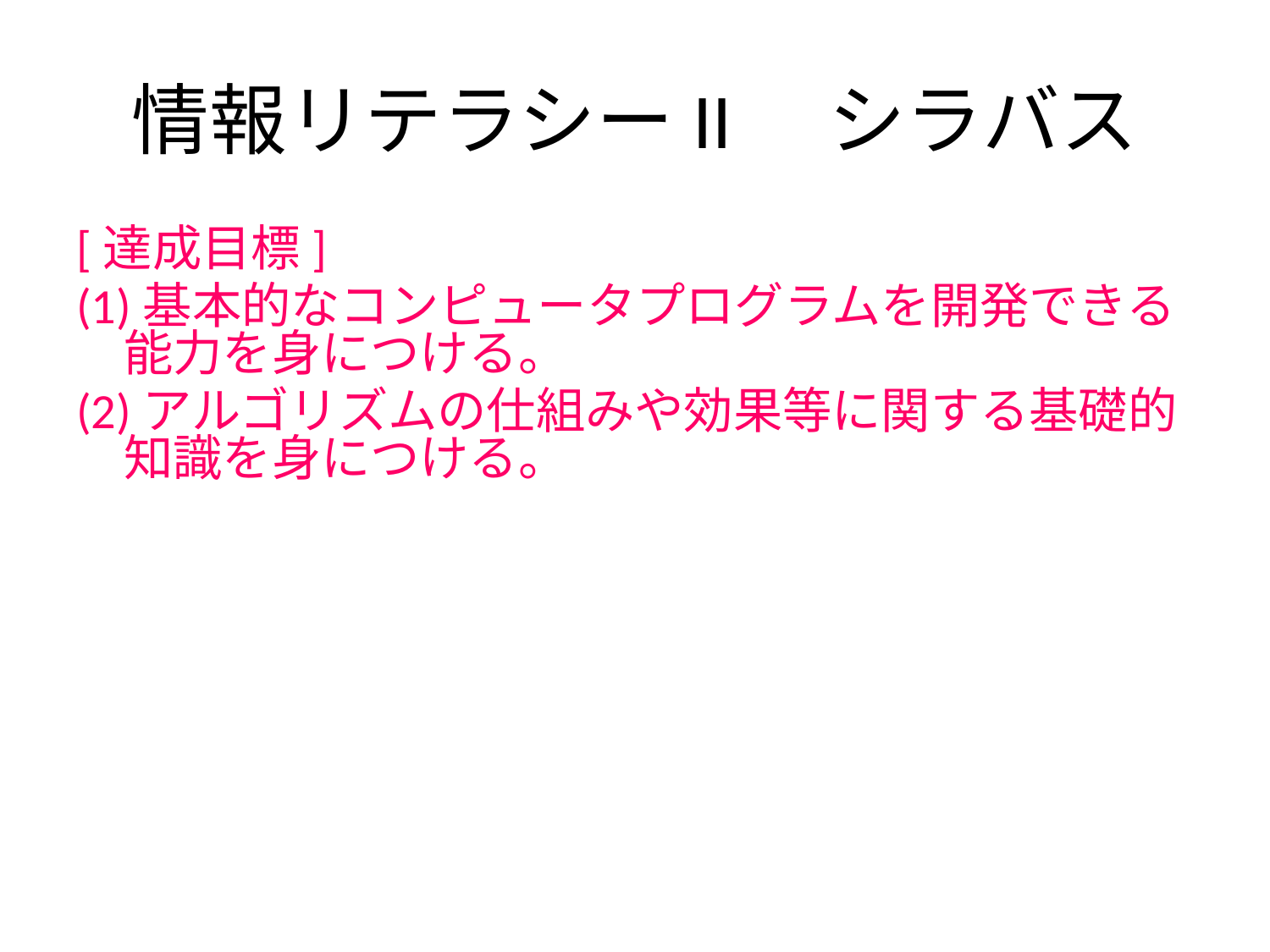

# 情報リテラシーII　シラバス
[達成目標]
(1)基本的なコンピュータプログラムを開発できる能力を身につける。
(2)アルゴリズムの仕組みや効果等に関する基礎的知識を身につける。